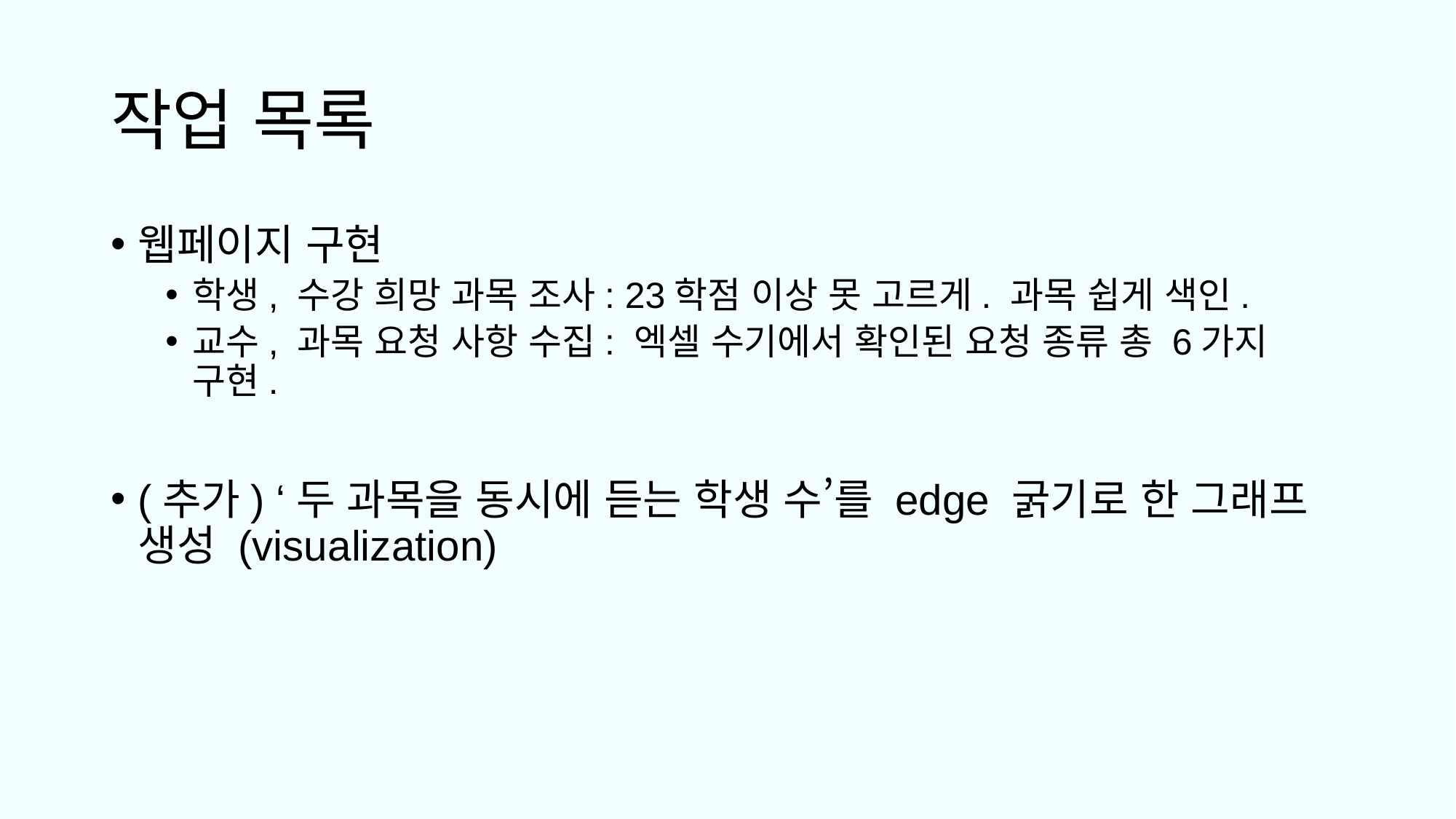

# 작업 목록
웹페이지 구현
학생, 수강 희망 과목 조사: 23학점 이상 못 고르게. 과목 쉽게 색인.
교수, 과목 요청 사항 수집: 엑셀 수기에서 확인된 요청 종류 총 6가지 구현.

(추가) ‘두 과목을 동시에 듣는 학생 수’를 edge 굵기로 한 그래프 생성 (visualization)